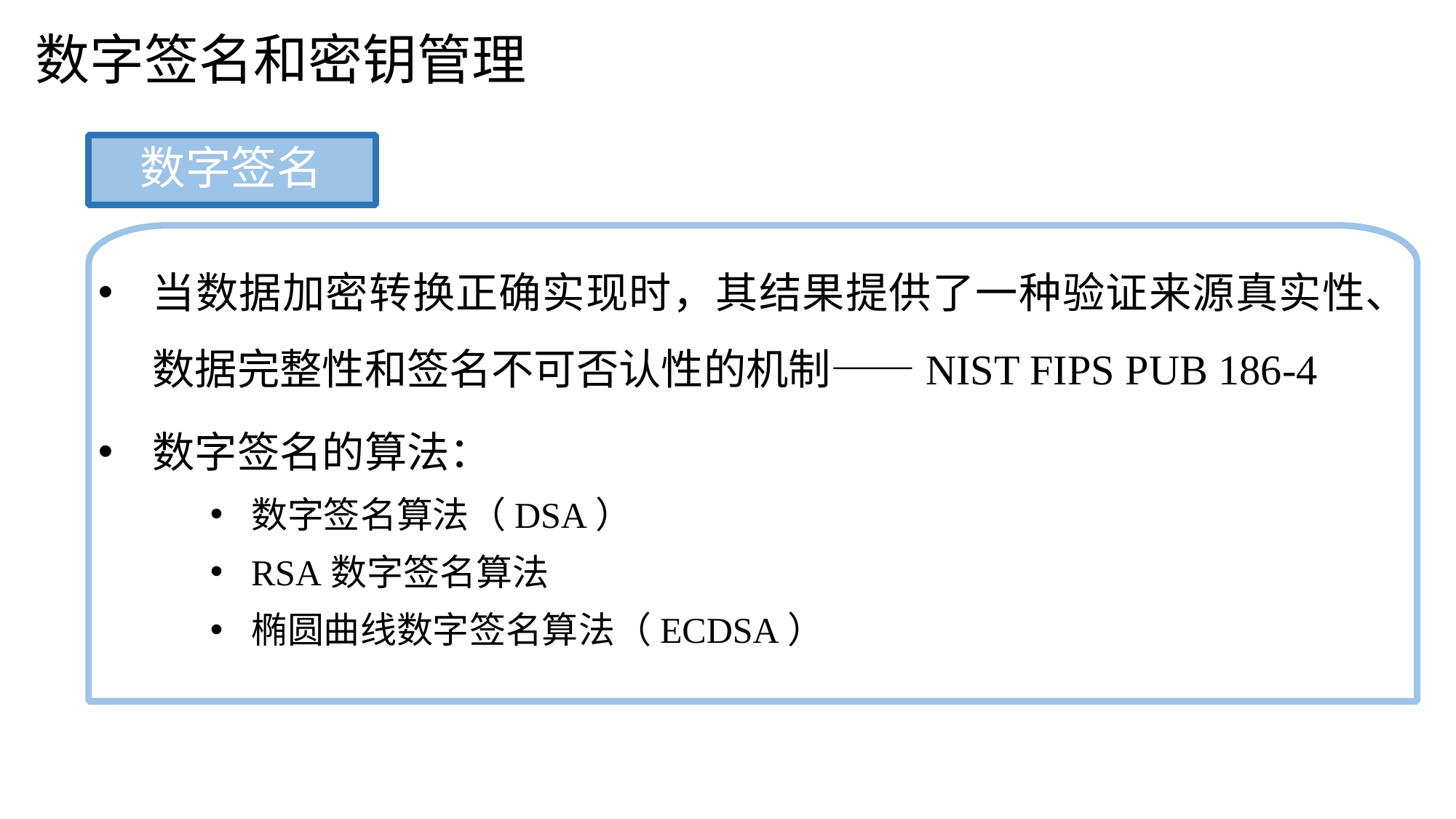

数字签名和密钥管理
数字签名
当数据加密转换正确实现时，其结果提供了一种验证来源真实性、数据完整性和签名不可否认性的机制——NIST FIPS PUB 186-4
数字签名的算法：
数字签名算法（DSA）
RSA数字签名算法
椭圆曲线数字签名算法（ECDSA）